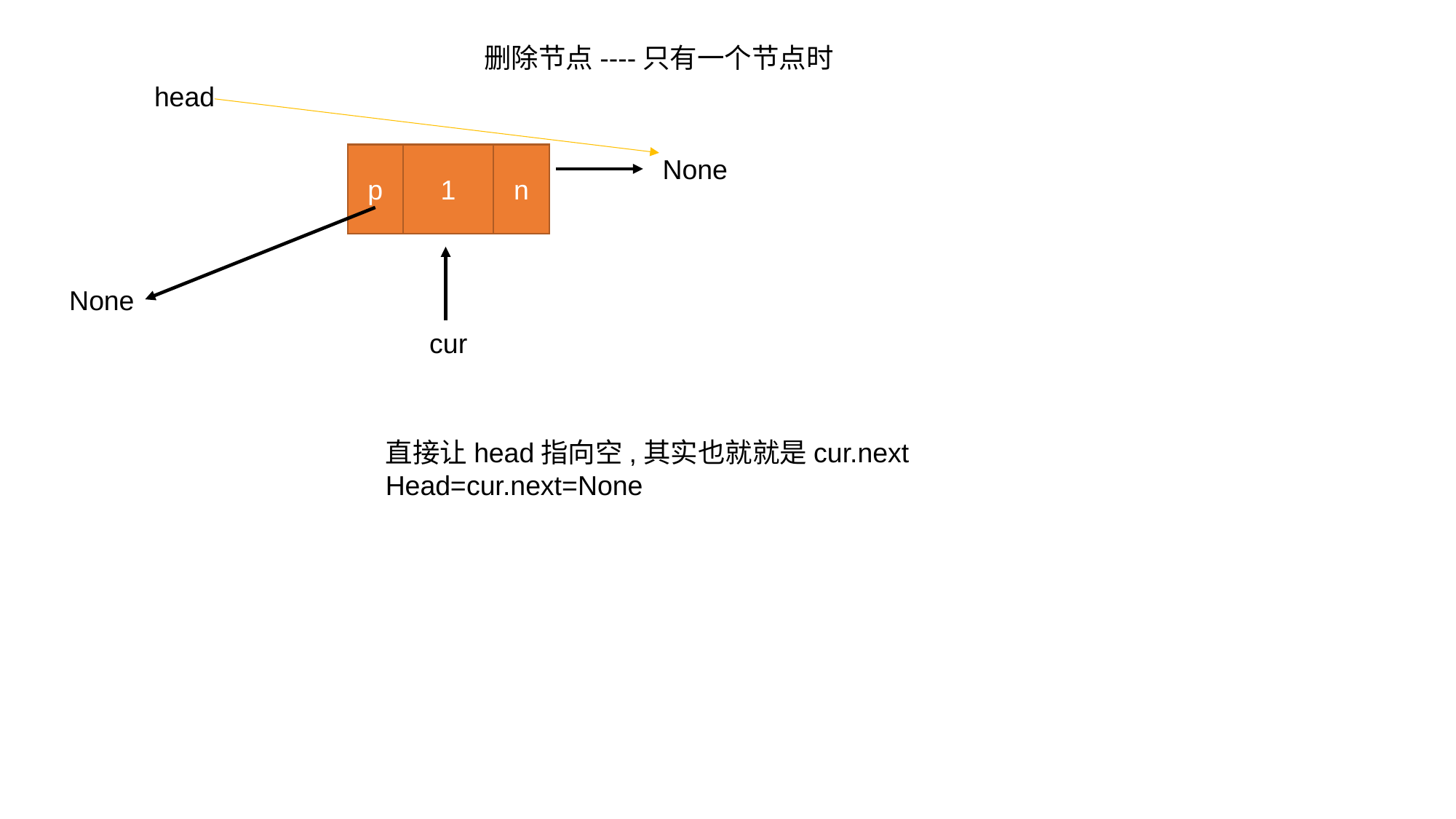

删除节点----只有一个节点时
head
n
p
1
None
cur
None
直接让head指向空,其实也就就是cur.next
Head=cur.next=None